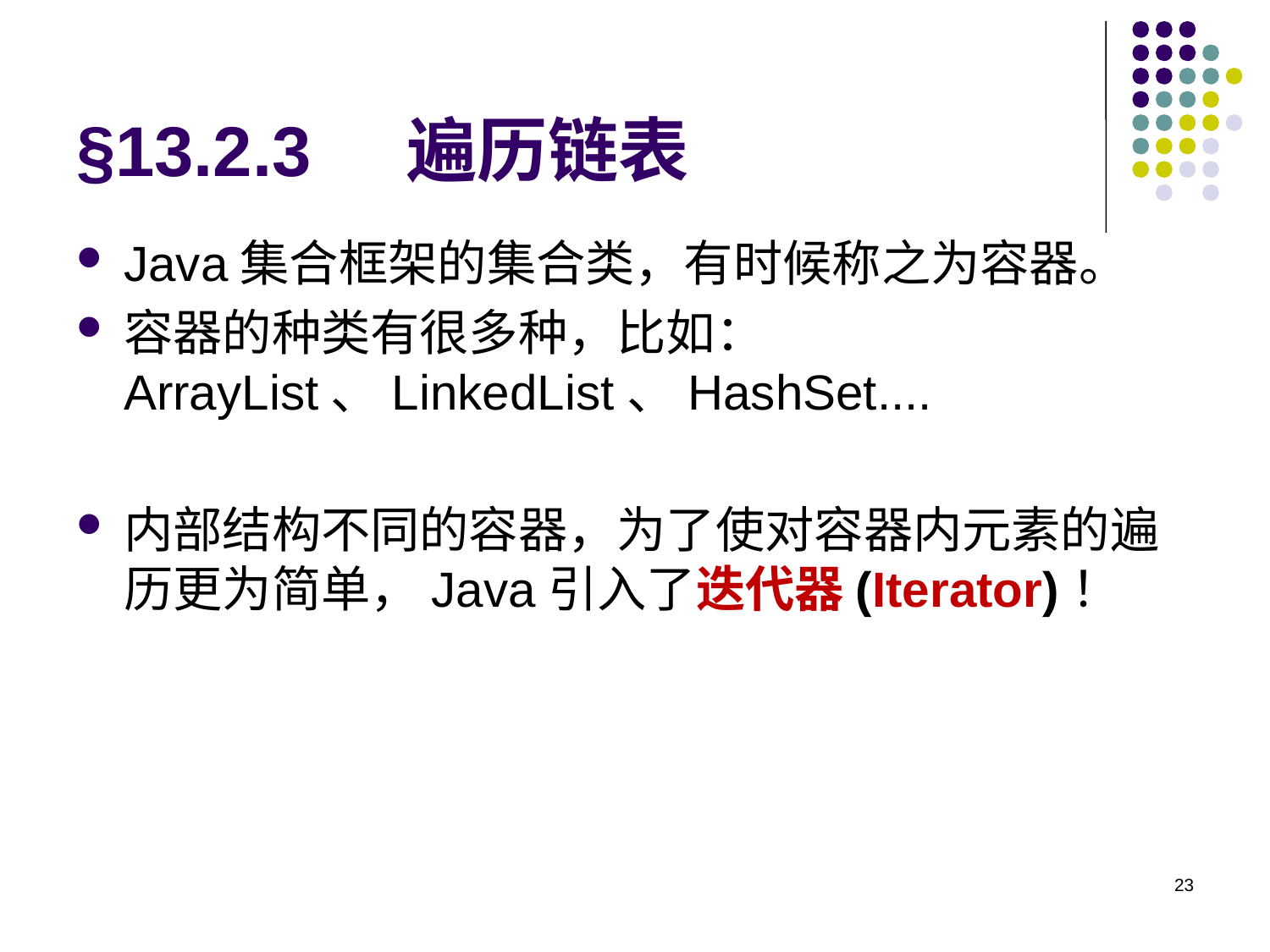

# §13.2.3    遍历链表
Java集合框架的集合类，有时候称之为容器。
容器的种类有很多种，比如：ArrayList、LinkedList、HashSet....

内部结构不同的容器，为了使对容器内元素的遍历更为简单，Java引入了迭代器(Iterator)！
23